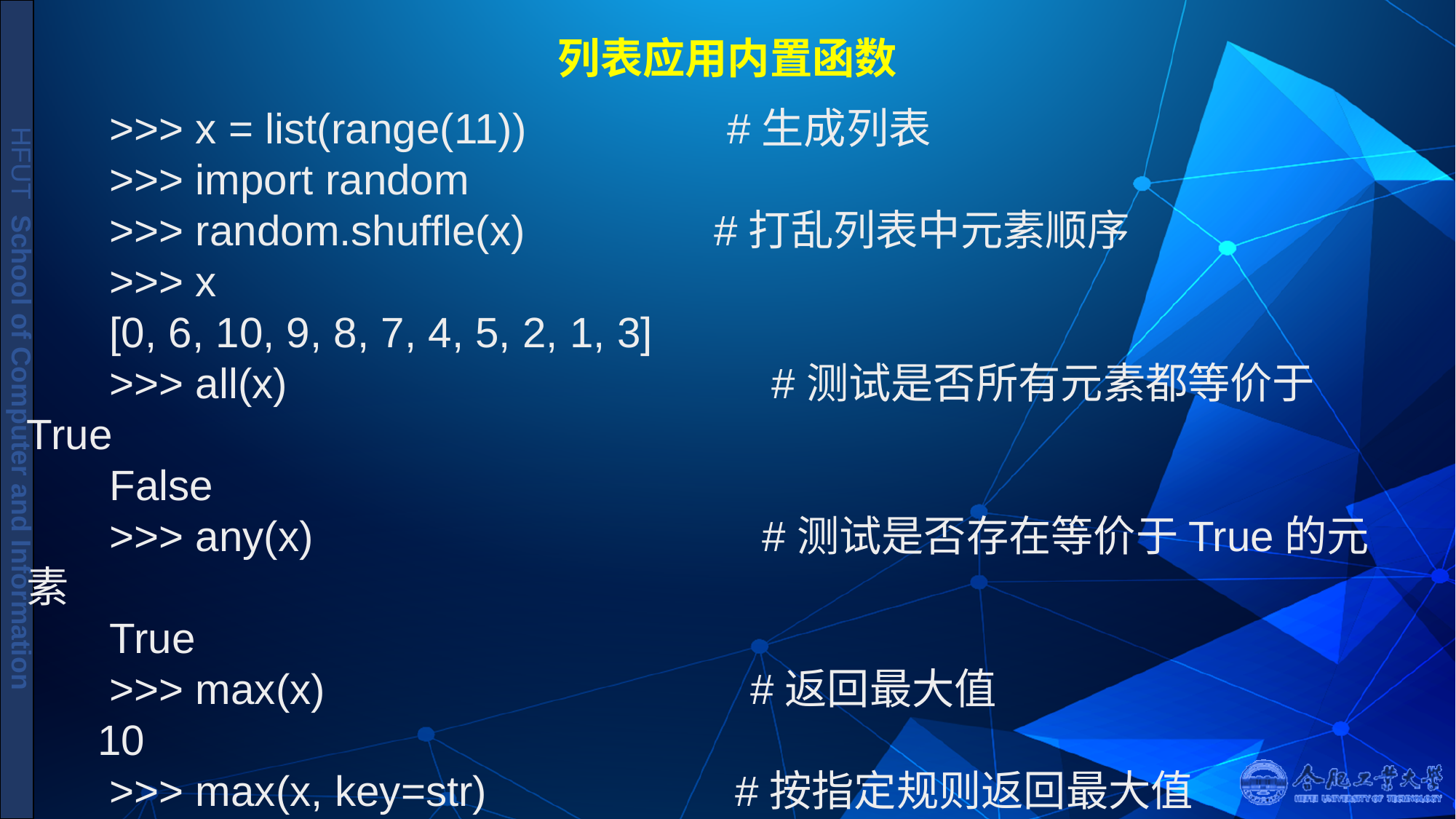

# 列表应用内置函数
       >>> x = list(range(11))                 #生成列表
       >>> import random
       >>> random.shuffle(x)                #打乱列表中元素顺序
       >>> x
       [0, 6, 10, 9, 8, 7, 4, 5, 2, 1, 3]
       >>> all(x)                                         #测试是否所有元素都等价于True
       False
       >>> any(x)                                      #测试是否存在等价于True的元素
       True
       >>> max(x)                                    #返回最大值
      10
       >>> max(x, key=str)                     #按指定规则返回最大值
      9
      >>> min(x)